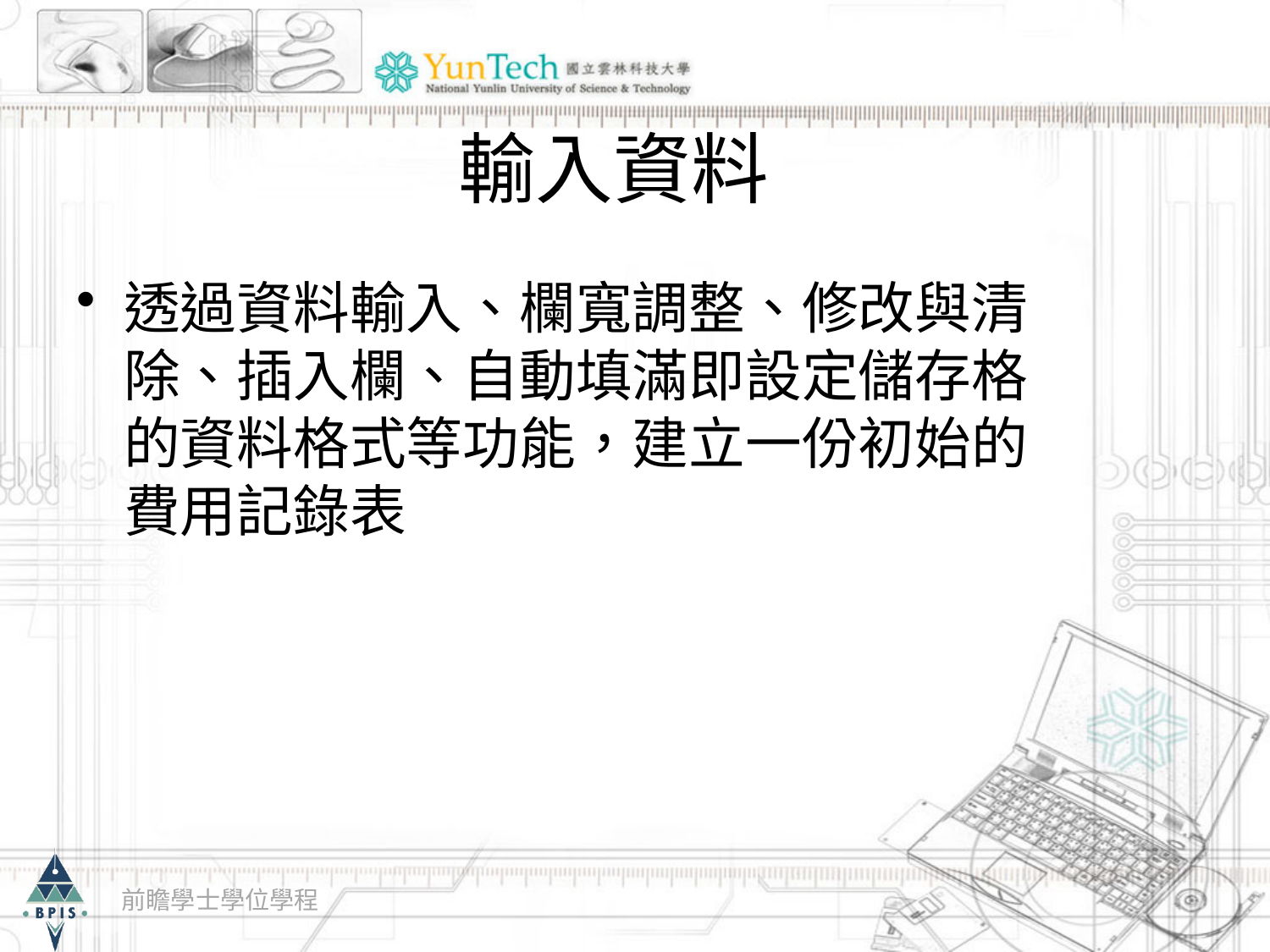

# 輸入資料
透過資料輸入、欄寬調整、修改與清除、插入欄、自動填滿即設定儲存格的資料格式等功能，建立一份初始的費用記錄表